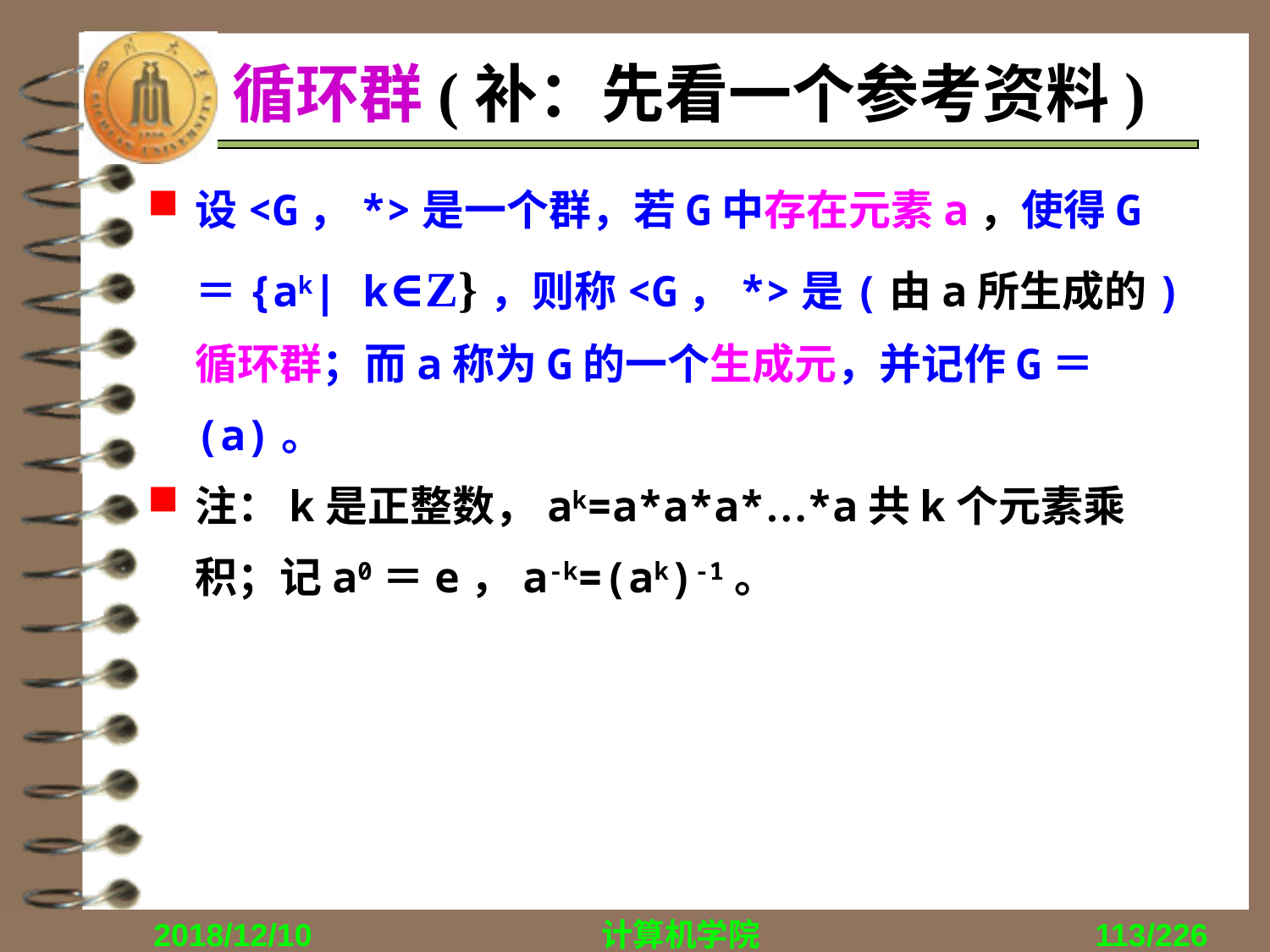

# 循环群(补：先看一个参考资料)
设<G，*>是一个群，若G中存在元素a，使得G＝{ak| k∈Z}，则称<G，*>是(由a所生成的)循环群；而a称为G的一个生成元，并记作G＝(a)。
注：k是正整数，ak=a*a*a*…*a共k个元素乘积；记a0＝e，a-k=(ak)-1。
2018/12/10
计算机学院
113/226